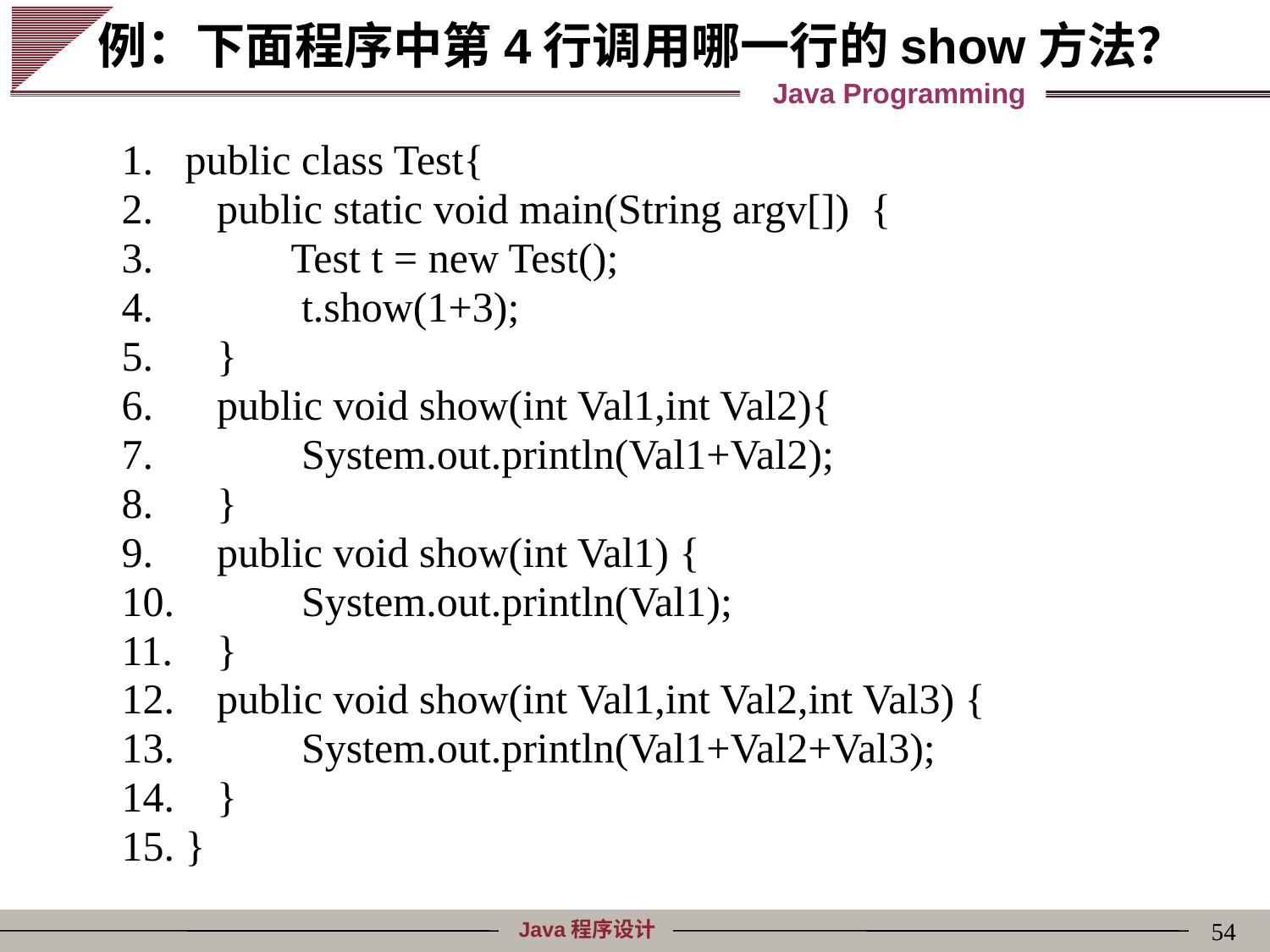

例：下面程序中第4行调用哪一行的show方法？
public class Test{
   public static void main(String argv[])  {
          Test t = new Test();
           t.show(1+3);
   }
   public void show(int Val1,int Val2){
           System.out.println(Val1+Val2);
   }
   public void show(int Val1) {
           System.out.println(Val1);
   }
   public void show(int Val1,int Val2,int Val3) {
           System.out.println(Val1+Val2+Val3);
   }
}